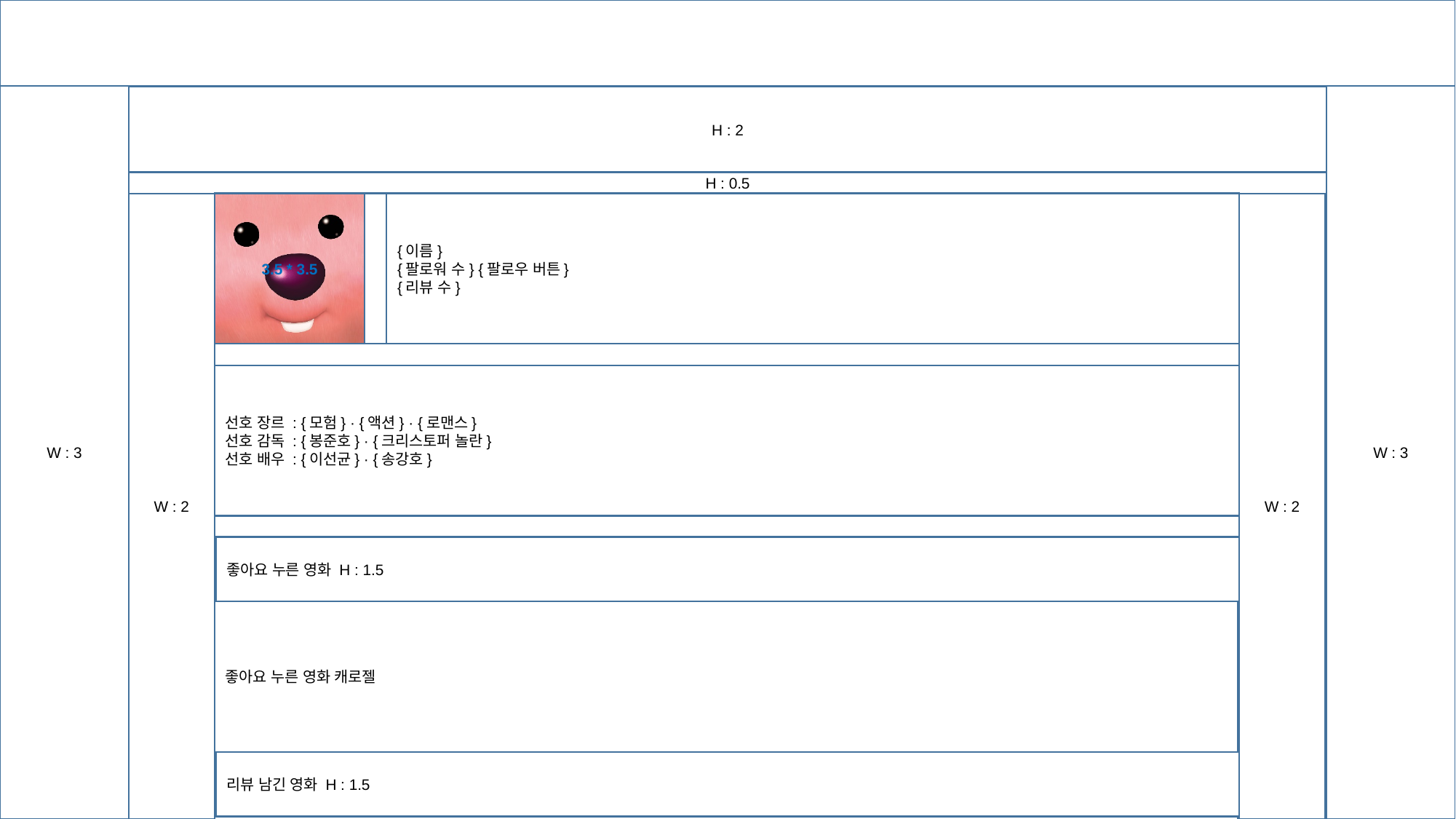

W : 3
W : 3
H : 2
H : 0.5
3.5 * 3.5

{이름}
{팔로워 수} {팔로우 버튼}
{리뷰 수}
W : 2
W : 2

선호 장르 : {모험} · {액션} · {로맨스}
선호 감독 : {봉준호} · {크리스토퍼 놀란}
선호 배우 : {이선균} · {송강호}

좋아요 누른 영화 H : 1.5
좋아요 누른 영화 캐로젤
리뷰 남긴 영화 H : 1.5
리뷰 남긴 영화 캐로젤
위시리스트 영화 H : 1.5
위시리스트 영화 캐로젤